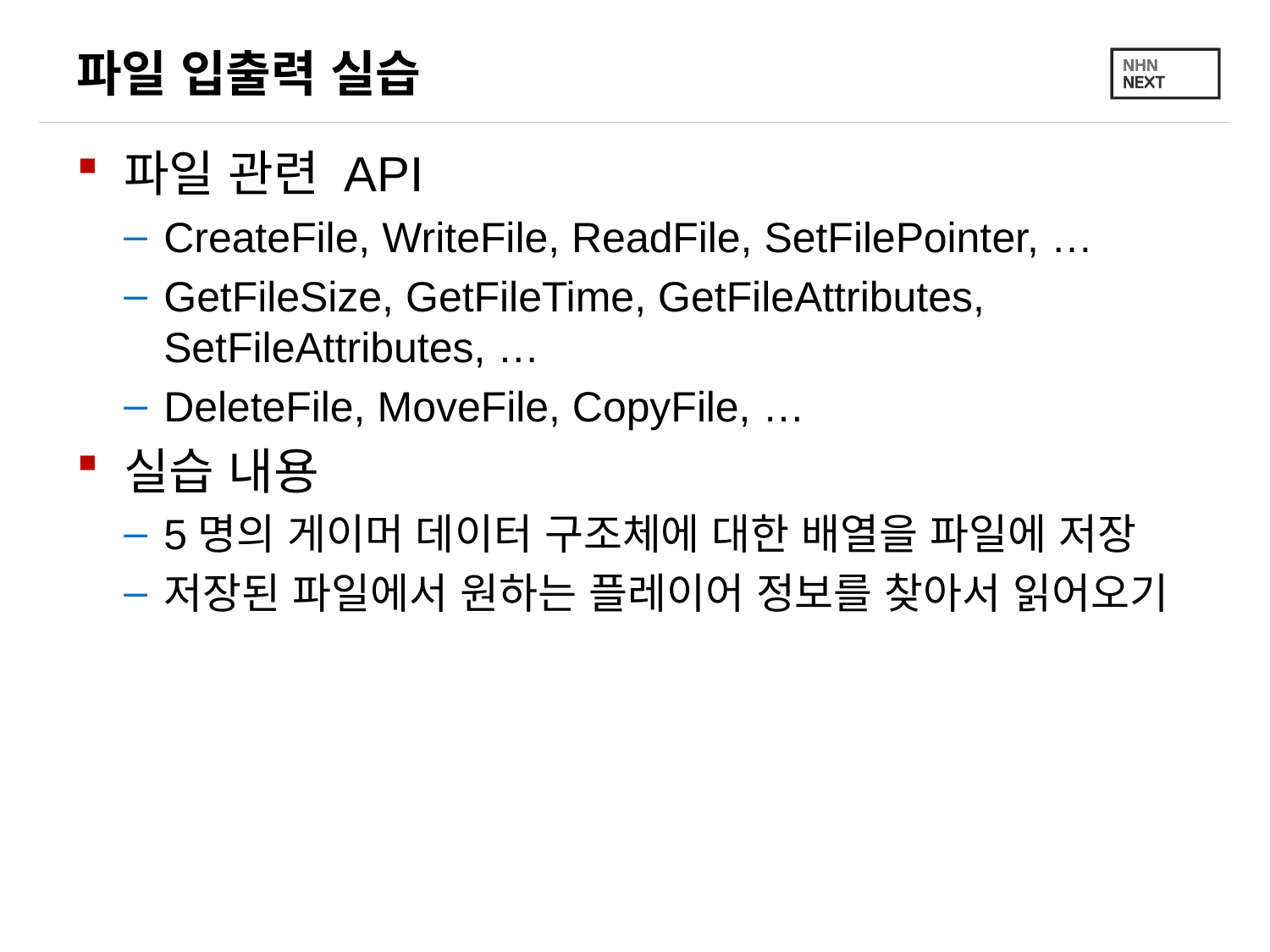

# 파일 입출력 실습
파일 관련 API
CreateFile, WriteFile, ReadFile, SetFilePointer, …
GetFileSize, GetFileTime, GetFileAttributes, SetFileAttributes, …
DeleteFile, MoveFile, CopyFile, …
실습 내용
5명의 게이머 데이터 구조체에 대한 배열을 파일에 저장
저장된 파일에서 원하는 플레이어 정보를 찾아서 읽어오기